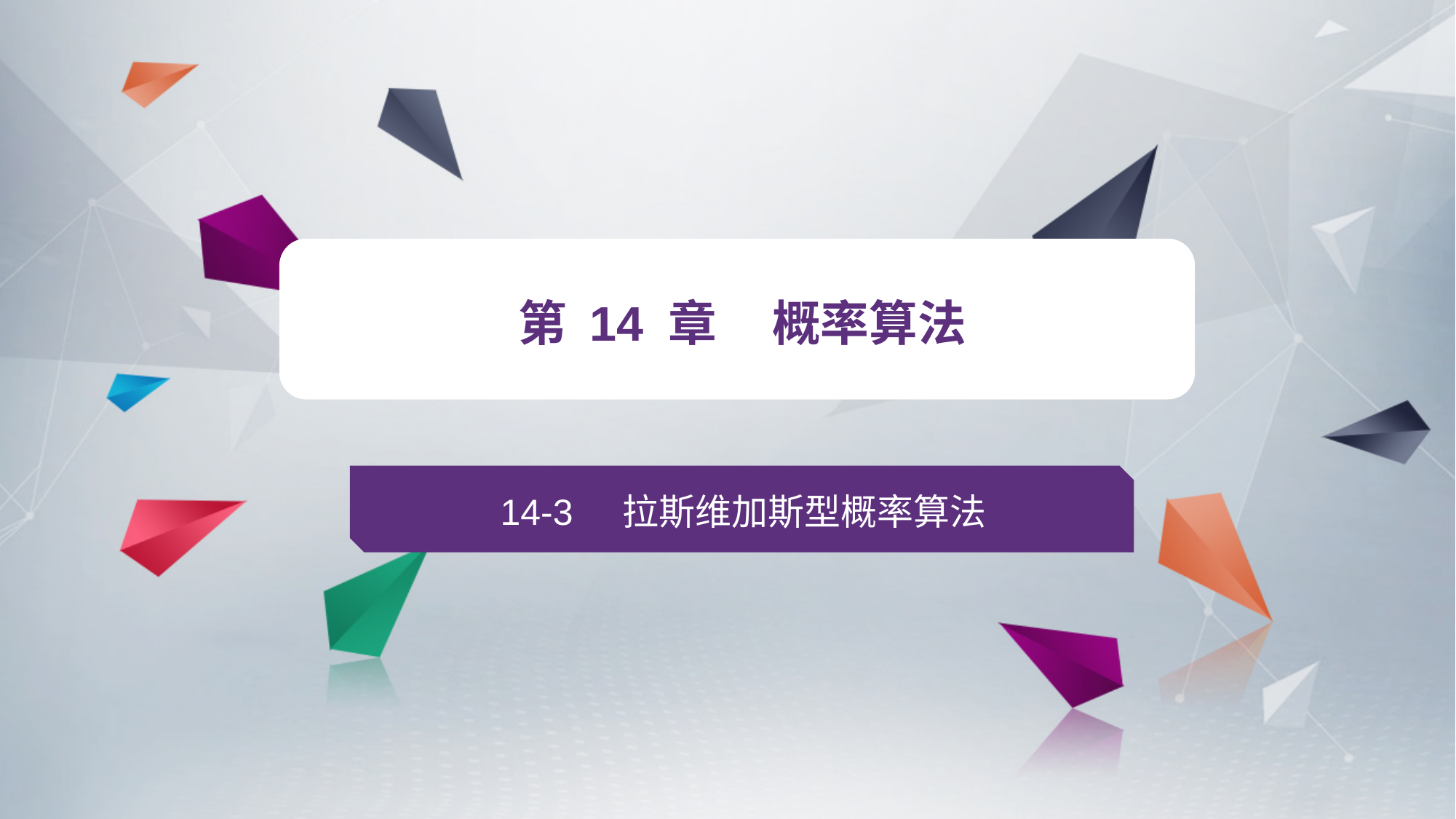

v
第 14 章     概率算法

14-3    拉斯维加斯型概率算法